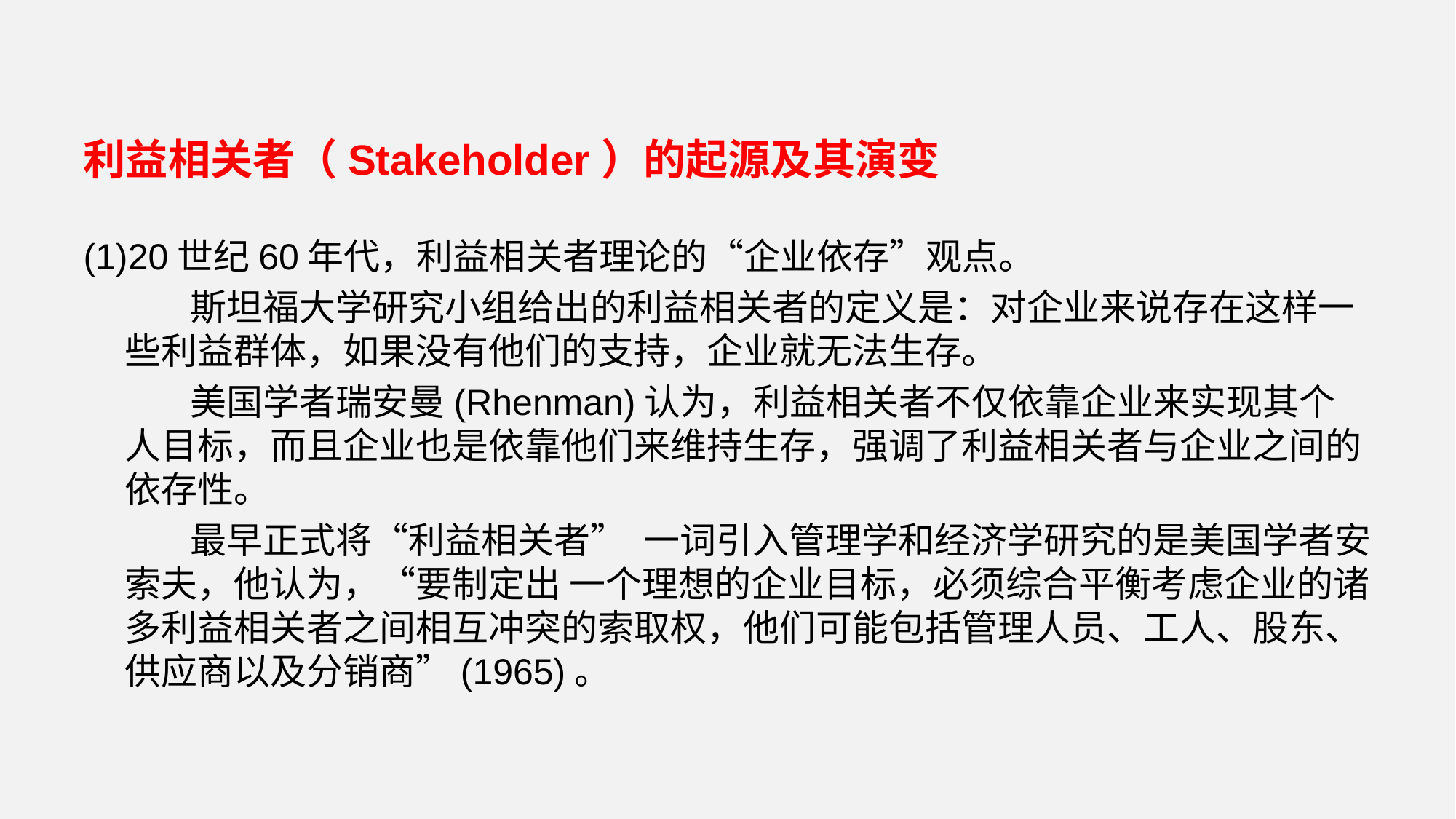

利益相关者（Stakeholder）的起源及其演变

(1)20世纪60年代，利益相关者理论的“企业依存”观点。
            斯坦福大学研究小组给出的利益相关者的定义是：对企业来说存在这样一些利益群体，如果没有他们的支持，企业就无法生存。
            美国学者瑞安曼(Rhenman)认为，利益相关者不仅依靠企业来实现其个人目标，而且企业也是依靠他们来维持生存，强调了利益相关者与企业之间的依存性。
            最早正式将“利益相关者”  一词引入管理学和经济学研究的是美国学者安索夫，他认为，“要制定出 一个理想的企业目标，必须综合平衡考虑企业的诸多利益相关者之间相互冲突的索取权，他们可能包括管理人员、工人、股东、供应商以及分销商”(1965)。